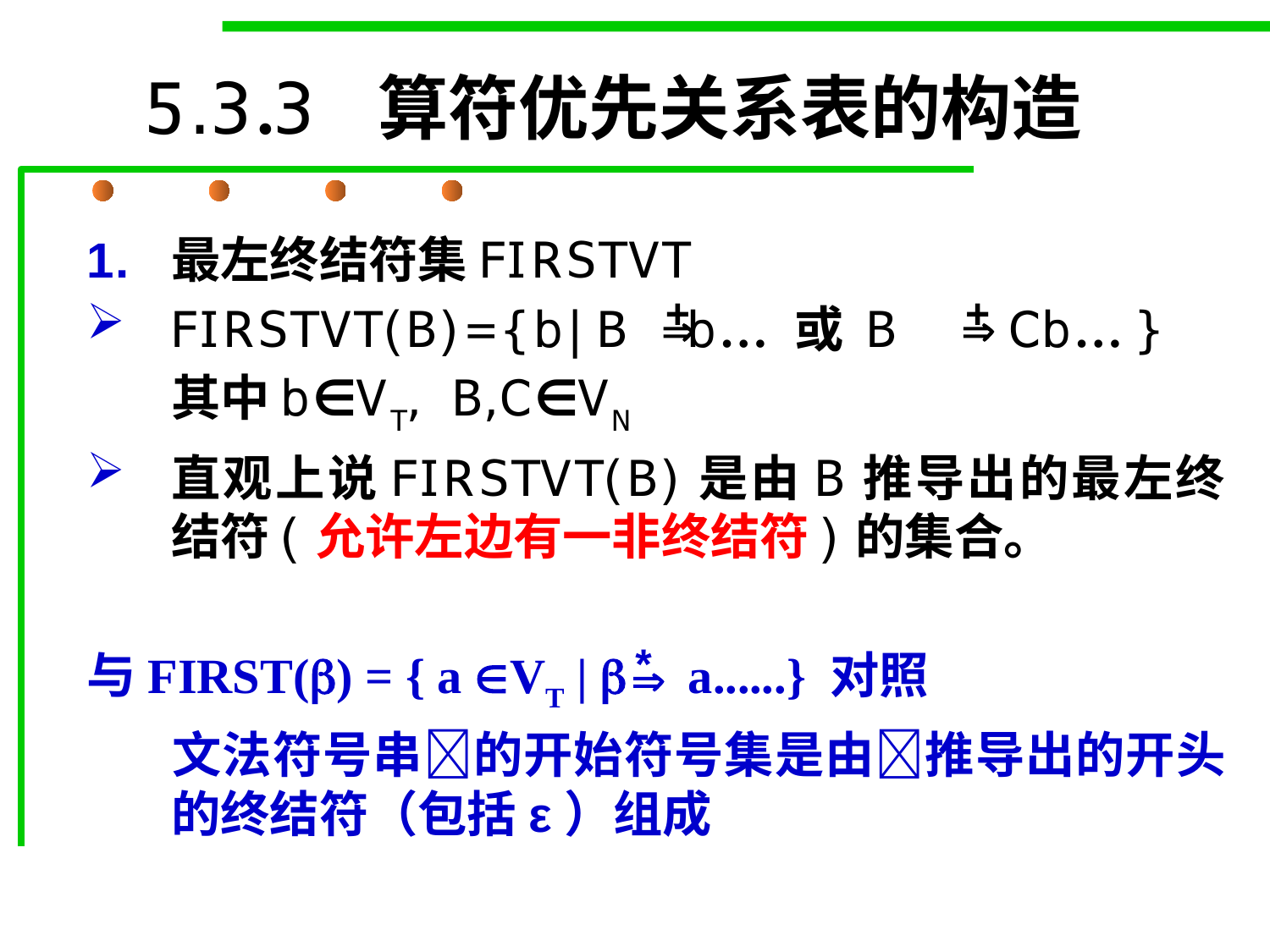

# 5.3.3  算符优先关系表的构造
最左终结符集FIRSTVT
FIRSTVT(B)={b|B	 b… 或 B        Cb… }
	其中b∈VT,  B,C∈VN
直观上说FIRSTVT(B)是由B推导出的最左终结符(允许左边有一非终结符)的集合。

与FIRST(β) = { a ∈VT | β     a......} 对照
	文法符号串β的开始符号集是由β推导出的开头的终结符（包括ε）组成
+
⇒
+
⇒
*
⇒